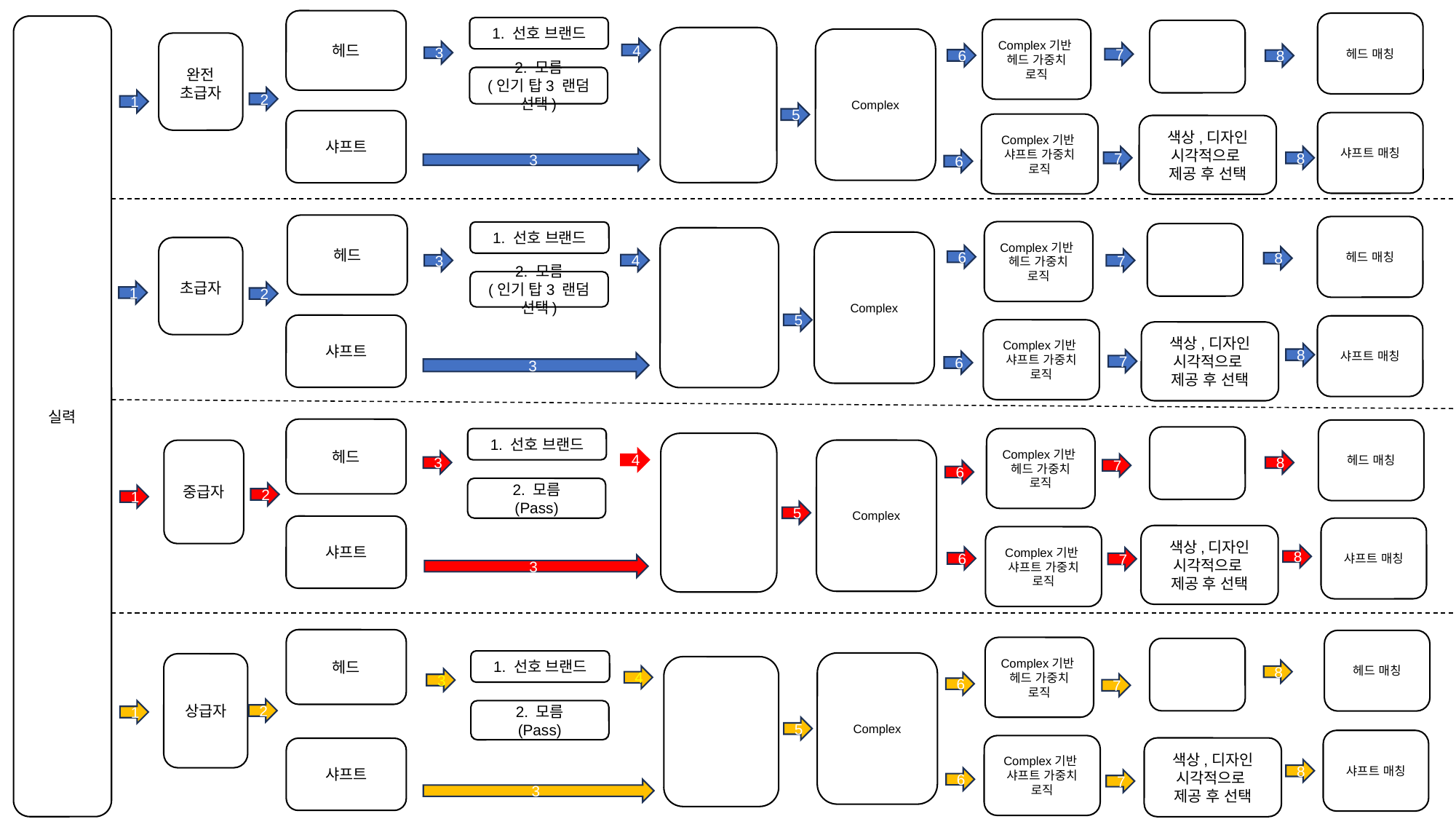

헤드
헤드 매칭
실력
1. 선호 브랜드
Complex기반
헤드 가중치 로직

Complex

완전
초급자

4
3
7
6
8
2. 모름
(인기 탑3 랜덤 선택)
2
1
5
샤프트
샤프트 매칭
Complex기반
샤프트 가중치 로직
색상,디자인
시각적으로
제공 후 선택
7
8
3
6
헤드
헤드 매칭
Complex기반
헤드 가중치 로직
1. 선호 브랜드

Complex

초급자

6
8
4
3
7
2. 모름
(인기 탑3 랜덤 선택)
1
2
5
샤프트
샤프트 매칭
Complex기반
샤프트 가중치 로직
색상,디자인
시각적으로
제공 후 선택
8
7
6
3
헤드
헤드 매칭

1. 선호 브랜드
Complex기반
헤드 가중치 로직

Complex
중급자
4
3
8
7
6
2. 모름
(Pass)
2
1
5
샤프트
샤프트 매칭
색상,디자인
시각적으로
제공 후 선택
Complex기반
샤프트 가중치 로직
8
6
7
3
헤드
헤드 매칭
Complex기반
헤드 가중치 로직

1. 선호 브랜드
Complex
상급자

8
4
3
6
7
2
2. 모름
(Pass)
1
5
샤프트 매칭
Complex기반
샤프트 가중치 로직
색상,디자인
시각적으로
제공 후 선택
샤프트
8
6
7
3